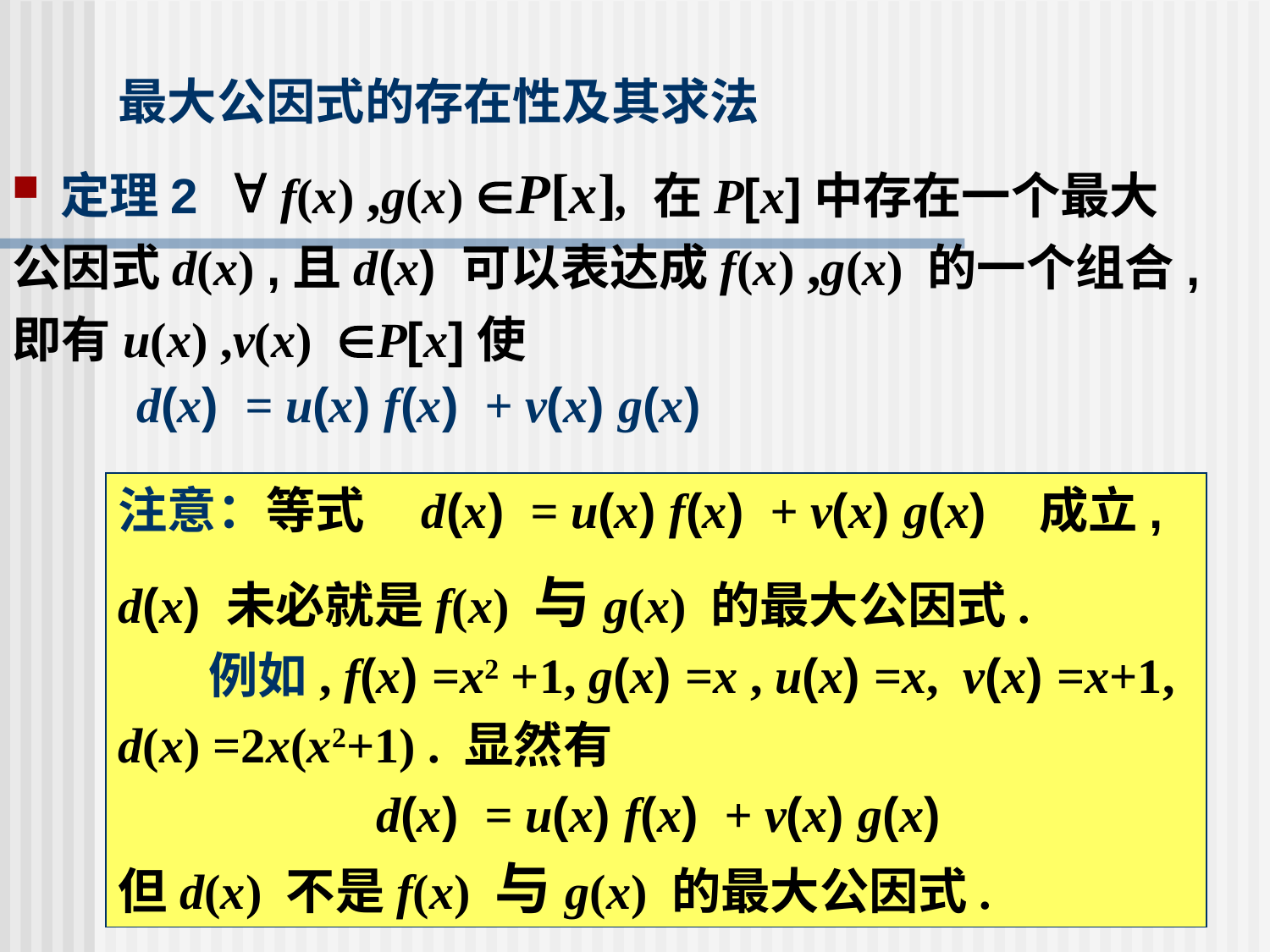

# 最大公因式的存在性及其求法
定理2  ∀ f(x) ,g(x) ∈P[x], 在P[x]中存在一个最大
公因式d(x) ,且d(x) 可以表达成f(x) ,g(x) 的一个组合,
即有u(x) ,v(x)  ∈P[x]使
         d(x)  = u(x) f(x)  + v(x) g(x)
注意：等式    d(x)  = u(x) f(x)  + v(x) g(x)   成立,
d(x) 未必就是f(x) 与g(x) 的最大公因式.
       例如, f(x) =x2 +1, g(x) =x , u(x) =x,  v(x) =x+1,
d(x) =2x(x2+1) . 显然有
                     d(x)  = u(x) f(x)  + v(x) g(x)
但d(x) 不是f(x) 与g(x) 的最大公因式.